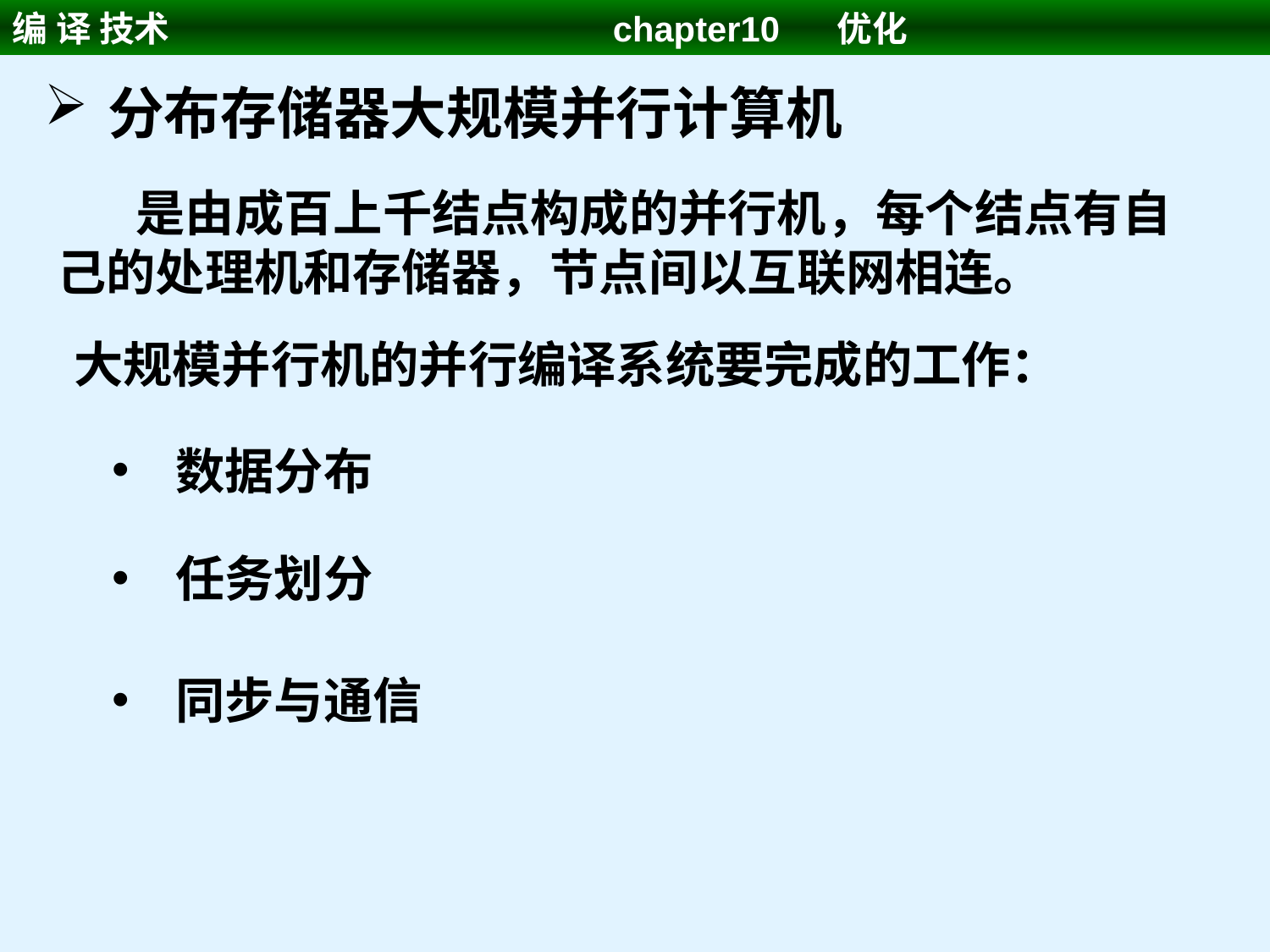

分布存储器大规模并行计算机
      是由成百上千结点构成的并行机，每个结点有自己的处理机和存储器，节点间以互联网相连。
大规模并行机的并行编译系统要完成的工作：
数据分布
任务划分
同步与通信